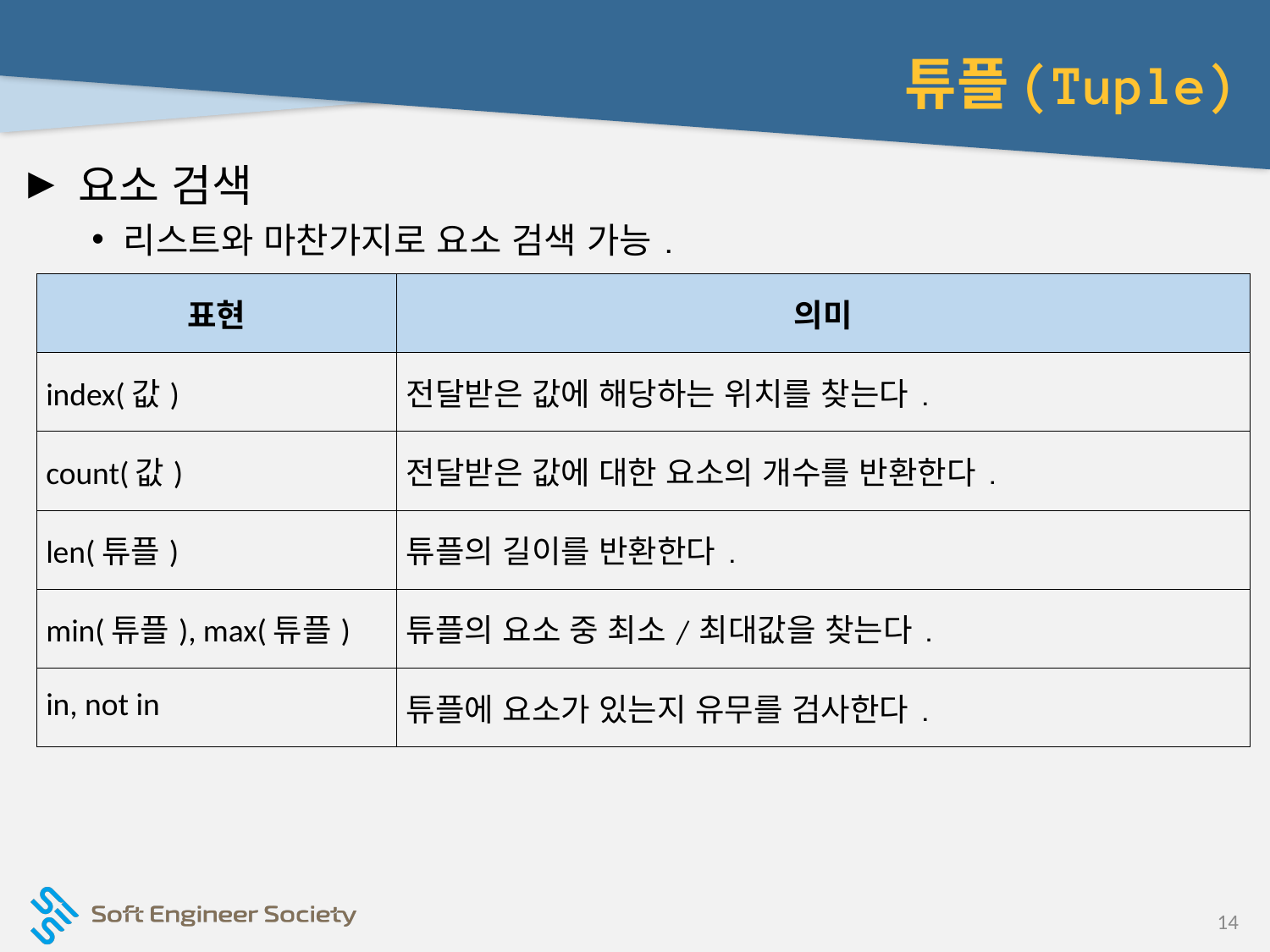

# 튜플(Tuple)
요소 검색
리스트와 마찬가지로 요소 검색 가능.

| 표현 | 의미 |
| --- | --- |
| index(값) | 전달받은 값에 해당하는 위치를 찾는다. |
| count(값) | 전달받은 값에 대한 요소의 개수를 반환한다. |
| len(튜플) | 튜플의 길이를 반환한다. |
| min(튜플), max(튜플) | 튜플의 요소 중 최소/최대값을 찾는다. |
| in, not in | 튜플에 요소가 있는지 유무를 검사한다. |
14